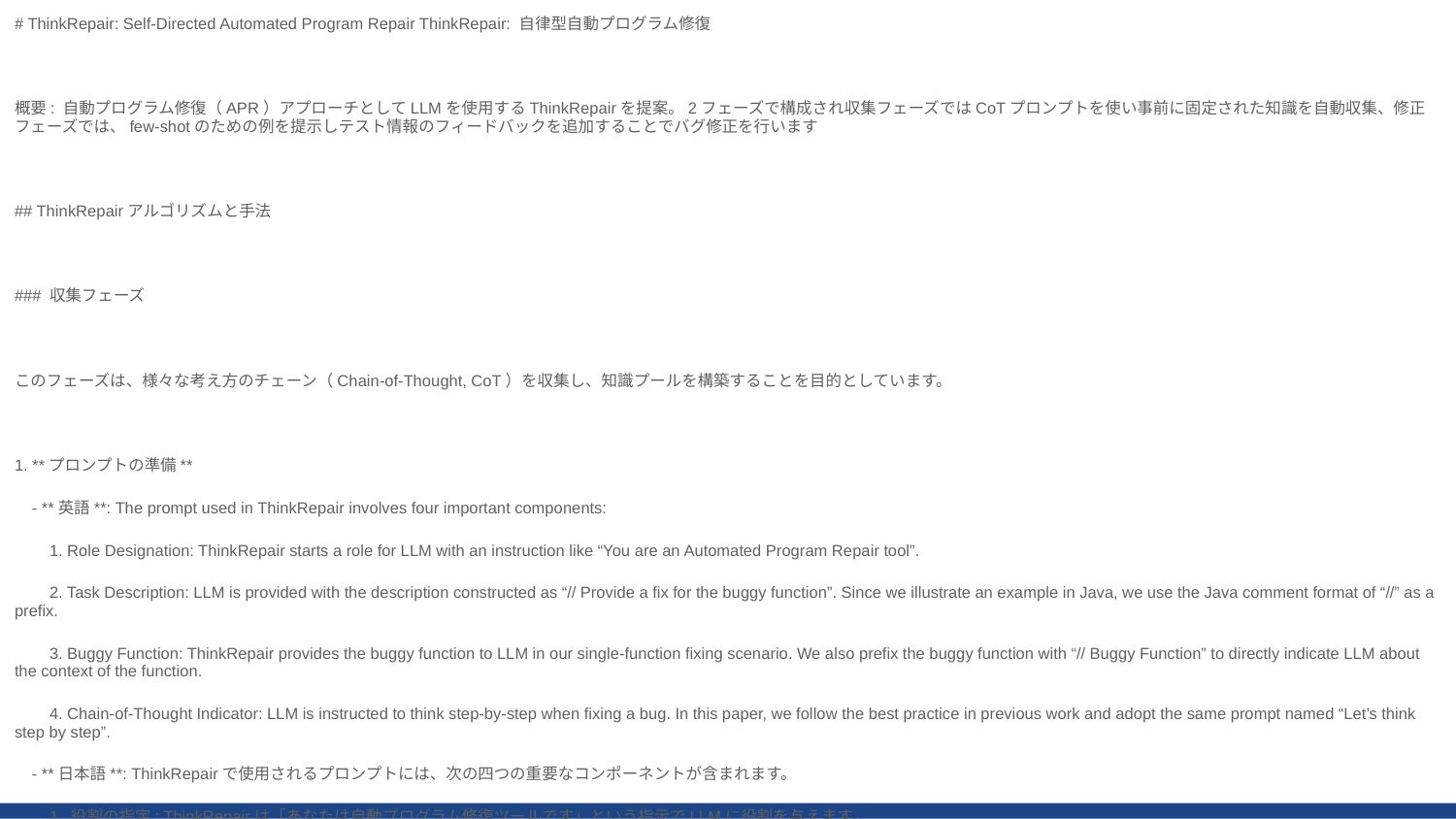

# ThinkRepair: Self-Directed Automated Program Repair ThinkRepair: 自律型自動プログラム修復

概要: 自動プログラム修復（APR）アプローチとしてLLMを使用するThinkRepairを提案。2フェーズで構成され収集フェーズではCoTプロンプトを使い事前に固定された知識を自動収集、修正フェーズでは、few-shotのための例を提示しテスト情報のフィードバックを追加することでバグ修正を行います

## ThinkRepairアルゴリズムと手法

### 収集フェーズ

このフェーズは、様々な考え方のチェーン（Chain-of-Thought, CoT）を収集し、知識プールを構築することを目的としています。

1. **プロンプトの準備**
    - **英語**: The prompt used in ThinkRepair involves four important components:
        1. Role Designation: ThinkRepair starts a role for LLM with an instruction like “You are an Automated Program Repair tool”.
        2. Task Description: LLM is provided with the description constructed as “// Provide a fix for the buggy function”. Since we illustrate an example in Java, we use the Java comment format of “//” as a prefix.
        3. Buggy Function: ThinkRepair provides the buggy function to LLM in our single-function fixing scenario. We also prefix the buggy function with “// Buggy Function” to directly indicate LLM about the context of the function.
        4. Chain-of-Thought Indicator: LLM is instructed to think step-by-step when fixing a bug. In this paper, we follow the best practice in previous work and adopt the same prompt named “Let’s think step by step”.
    - **日本語**: ThinkRepairで使用されるプロンプトには、次の四つの重要なコンポーネントが含まれます。
        1. 役割の指定: ThinkRepairは「あなたは自動プログラム修復ツールです」という指示でLLMに役割を与えます。
        2. タスクの説明: LLMには「// バグのある関数を修正してください」といった説明が提供されます。Javaの例を示しているため、「//」を接頭辞として使用します。
        3. バグのある関数: ThinkRepairは、バグのある関数をLLMに提供します。この関数には「// バグのある関数」という接頭辞を付けて、LLMに関数の文脈を直接示します。
        4. 考え方のチェーンの指示: LLMにはバグを修正するときにステップバイステップで考えるよう指示されます。本論文では、前の研究のベストプラクティスに従い、「ステップバイステップで考えましょう」というプロンプトを採用しています。
2. **Chain-of-Thoughtの収集**
    - **英語**: Given a corpus of buggy functions, ThinkRepair uses the decorated prompt to collect chains of thoughts on fixing the buggy functions. The output of Task 2 is a collection of samples, where a sample includes a buggy function, its fixed version, and the chain of thought.
    - **日本語**: バグのある関数のコーパスを基に、ThinkRepairは装飾されたプロンプトを使用して、バグのある関数を修正するための考え方のチェーンを収集します。タスク2の出力は、バグのある関数、その修正版、考え方のチェーンを含むサンプルのコレクションです。
3. **関数の検証**
    - **英語**: To get effective samples, it is imperative to filter out low-quality thought processes. ThinkRepair runs a test suite to test the fixed functions extracted from LLM’s output in Task 2, retaining only the fixed functions that successfully pass the entire test suite.
    - **日本語**: 効果的なサンプルを得るためには、低品質な考え方のプロセスをフィルタリングすることが不可欠です。ThinkRepairはテストスイートを実行し、タスク2でLLMの出力から抽出された修正版関数をテストし、テストスイート全体を成功裏に通過した修正版関数のみを保持します。

### 修正フェーズ

このフェーズでは、収集フェーズで得た知識プールから高品質なサンプルを選び、LLMに提示してバグを修正します。

1. **少数ショットの選択**
    - **英語**: LLM needs a high-quality prompt to instruct itself to finish the downstream tasks, which is also the focus of prior works. Similarly, we aim to reduce labor involvement in instructing LLM by guiding it to learn from the solved problems.
    - **日本語**: LLMは、高品質なプロンプトを必要とします。これにより、下流のタスクを完了するための指示が可能となります。同様に、解決済みの問題から学ぶように誘導することで、LLMに指示する際の労力を削減することを目指しています。
2. **自動修正**
    - **英語**: ThinkRepair utilizes the selected examples and the target buggy function to construct a prompt. Then, ThinkRepair uses this prompt to interact with LLM and help it to infer the bug-fixing solution. The model outputs usually contain the process of LLM’s thought and the candidate fixed function.
    - **日本語**: ThinkRepairは、選択された例とターゲットのバグのある関数を用いてプロンプトを構築します。その後、ThinkRepairはこのプロンプトを使用してLLMと対話し、バグ修正の解決策を推測するのを助けます。モデルの出力には通常、LLMの考えの過程と候補の修正版関数が含まれます。
3. **対話型検証**
    - **英語**: ThinkRepair complies and runs test suite to verify all candidate fixed functions generated by LLM. In case a candidate function fails to pass all test cases, ThinkRepair collects the failing test information, which can aid LLM in understanding the failure causes and provide guidance to generate the correct fix.
    - **日本語**: ThinkRepairは、LLMが生成したすべての候補修正版関数を検証するために、テストスイートを実行します。候補関数がすべてのテストケースを通過しない場合、ThinkRepairは失敗したテスト情報を収集し、LLMが失敗の原因を理解し、正しい修正を生成するためのガイダンスを提供するのに役立てます。